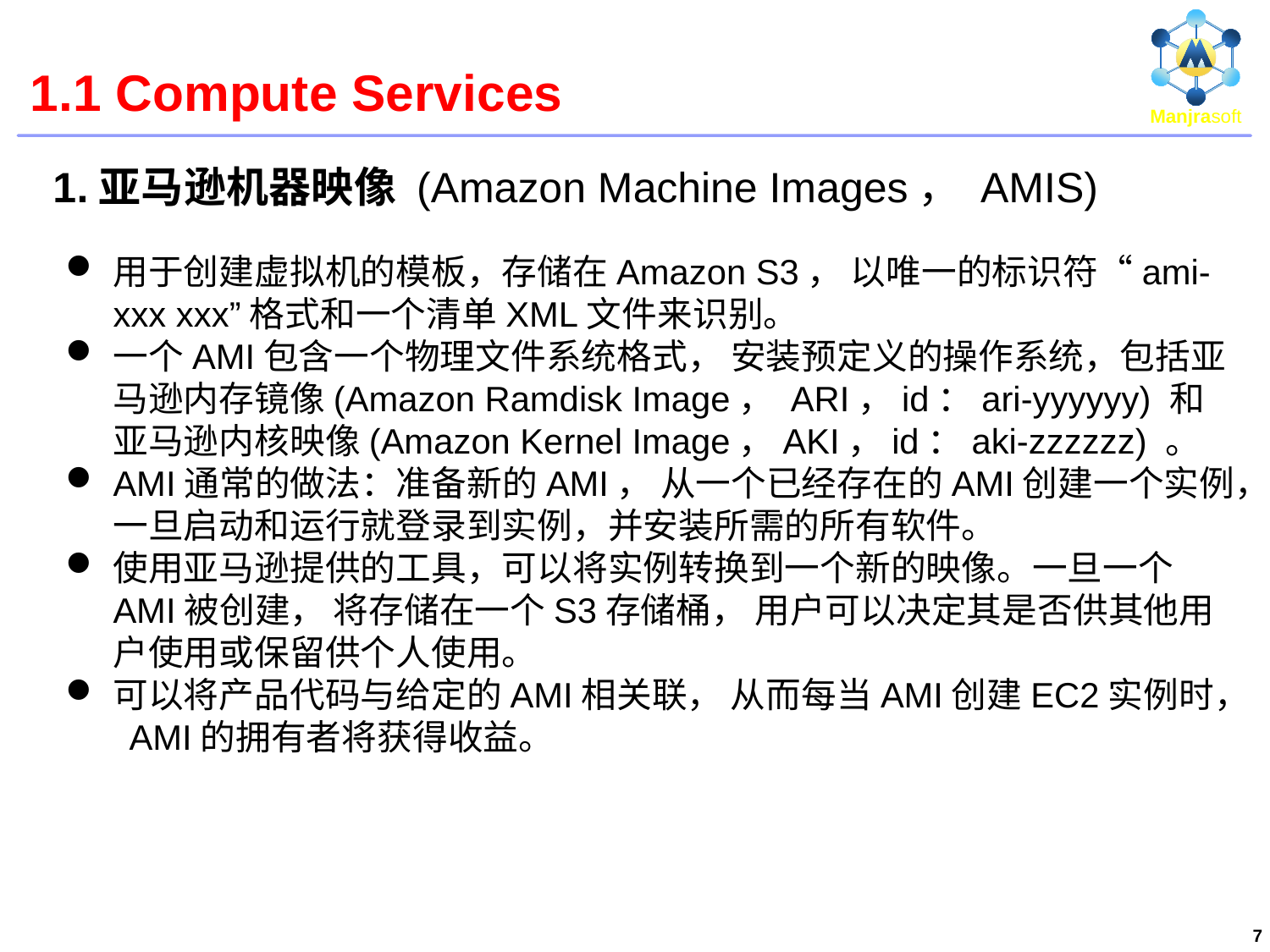

# 1.1 Compute Services
1.亚马逊机器映像 (Amazon Machine Images， AMIS)
用于创建虚拟机的模板，存储在Amazon S3， 以唯一的标识符“ami-xxx xxx”格式和一个清单XML文件来识别。
一个AMI包含一个物理文件系统格式， 安装预定义的操作系统，包括亚马逊内存镜像(Amazon Ramdisk Image， ARI，id：ari-yyyyyy) 和亚马逊内核映像(Amazon Kernel Image，AKI，id：aki-zzzzzz) 。
AMI通常的做法：准备新的AMI， 从一个已经存在的AMI创建一个实例，一旦启动和运行就登录到实例，并安装所需的所有软件。
使用亚马逊提供的工具，可以将实例转换到一个新的映像。一旦一个AMI被创建， 将存储在一个S3存储桶， 用户可以决定其是否供其他用户使用或保留供个人使用。
可以将产品代码与给定的AMI相关联， 从而每当AMI创建EC2实例时， AMI的拥有者将获得收益。
7